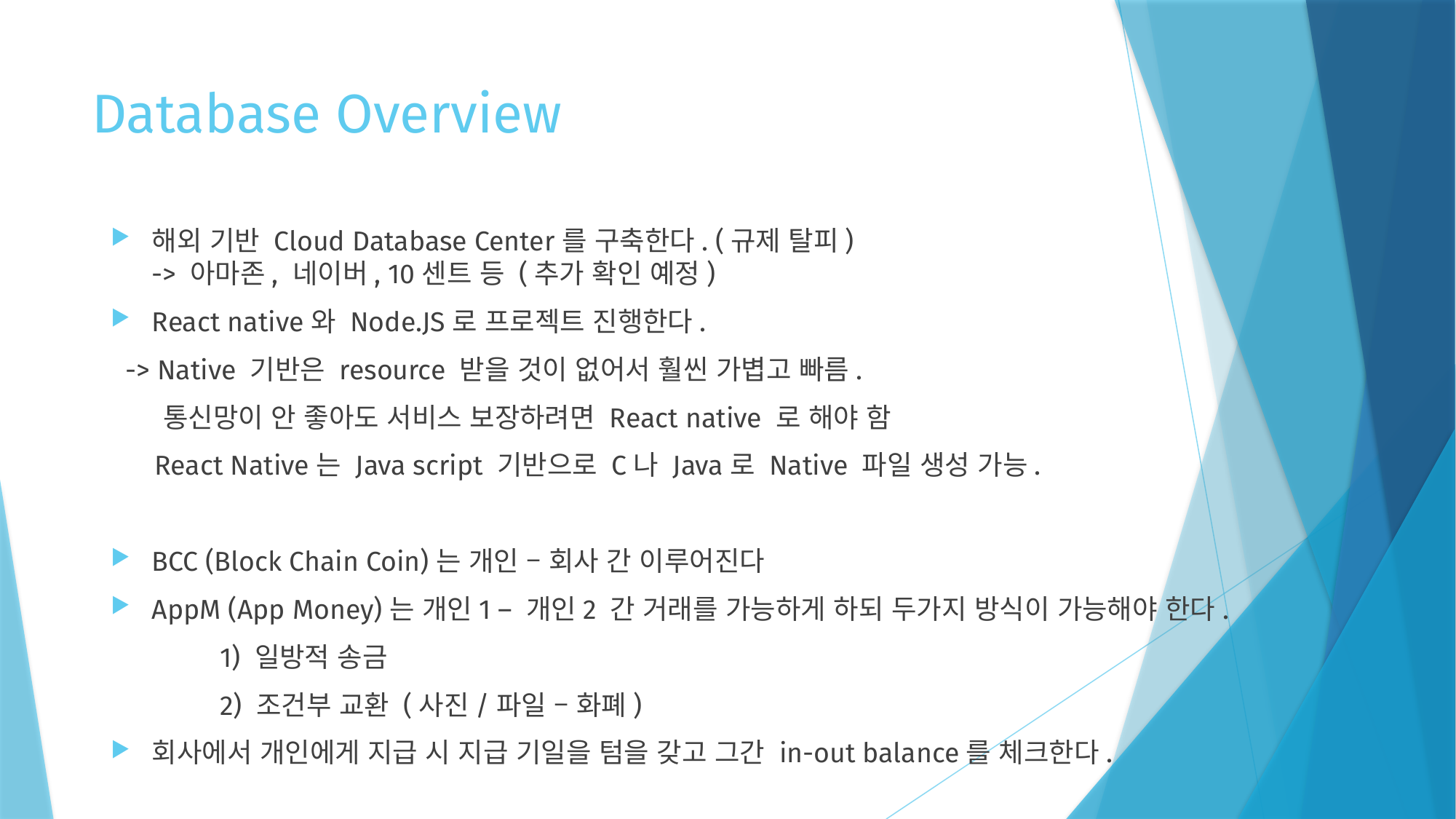

# Database Overview
해외 기반 Cloud Database Center를 구축한다. (규제 탈피)
-> 아마존, 네이버, 10센트 등 (추가 확인 예정)
React native와 Node.JS로 프로젝트 진행한다.
  -> Native 기반은 resource 받을 것이 없어서 훨씬 가볍고 빠름.
      통신망이 안 좋아도 서비스 보장하려면 React native 로 해야 함
      React Native는 Java script 기반으로 C나 Java로 Native 파일 생성 가능.

BCC (Block Chain Coin)는 개인 – 회사 간 이루어진다
AppM (App Money)는 개인1 – 개인2 간 거래를 가능하게 하되 두가지 방식이 가능해야 한다.
	1) 일방적 송금
	2) 조건부 교환 (사진/파일 – 화폐)
회사에서 개인에게 지급 시 지급 기일을 텀을 갖고 그간 in-out balance를 체크한다.